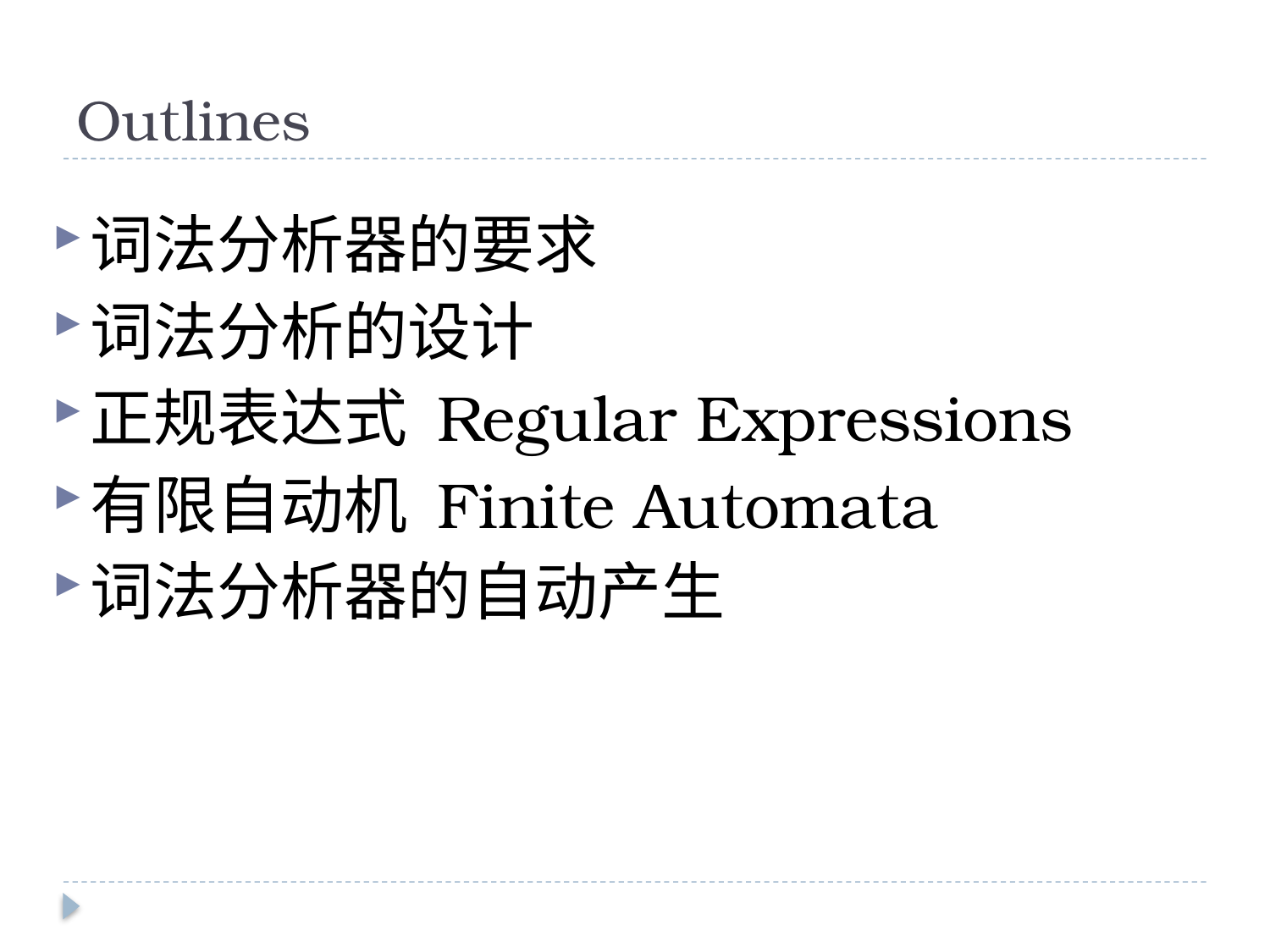

# Outlines
词法分析器的要求
词法分析的设计
正规表达式 Regular Expressions
有限自动机 Finite Automata
词法分析器的自动产生
2